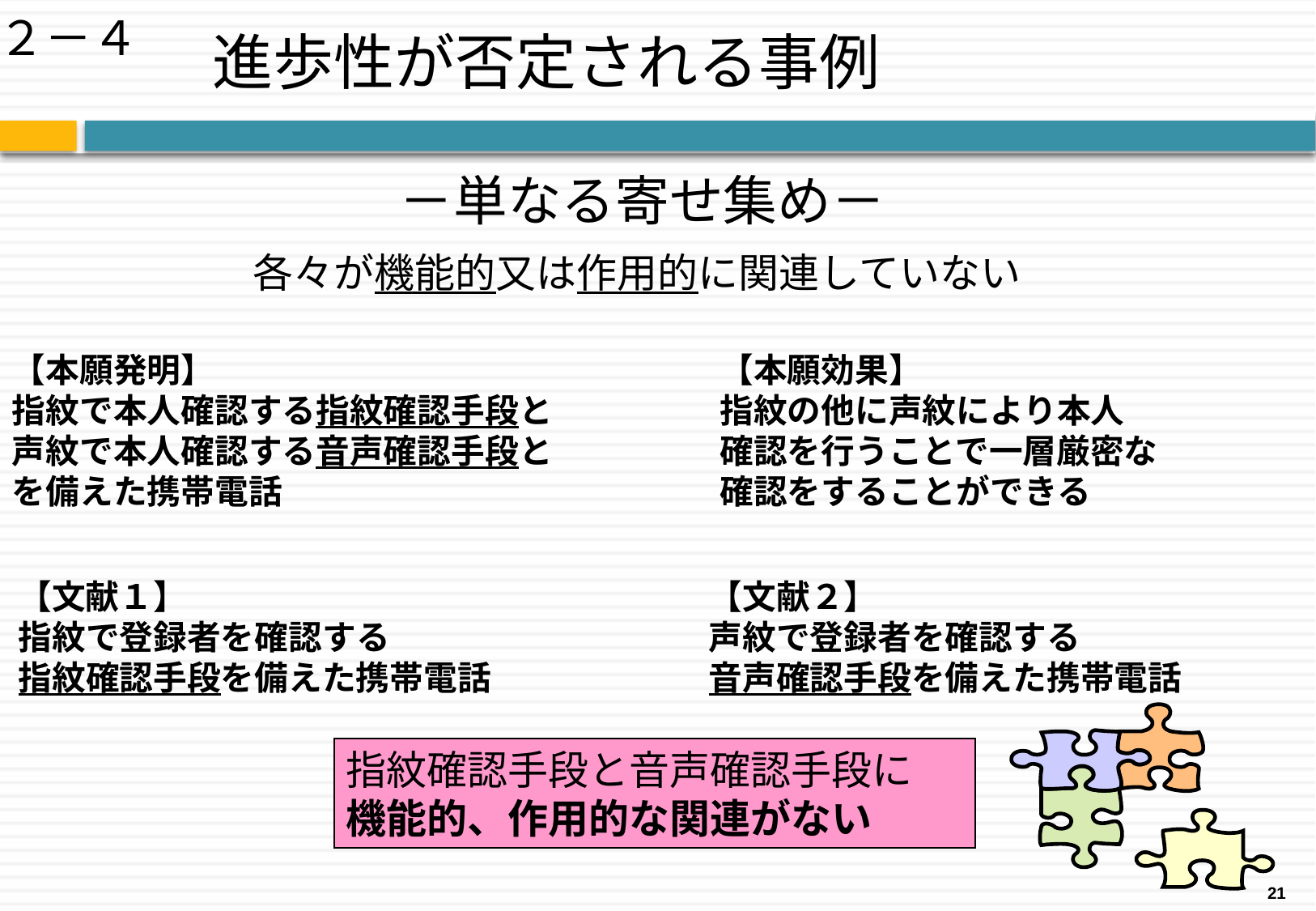

# 進歩性が否定される事例
２－４
－単なる寄せ集め－
各々が機能的又は作用的に関連していない
【本願発明】
指紋で本人確認する指紋確認手段と
声紋で本人確認する音声確認手段と
を備えた携帯電話
【本願効果】
指紋の他に声紋により本人
確認を行うことで一層厳密な
確認をすることができる
【文献１】
指紋で登録者を確認する
指紋確認手段を備えた携帯電話
【文献２】
声紋で登録者を確認する
音声確認手段を備えた携帯電話

指紋確認手段と音声確認手段に
機能的、作用的な関連がない
21